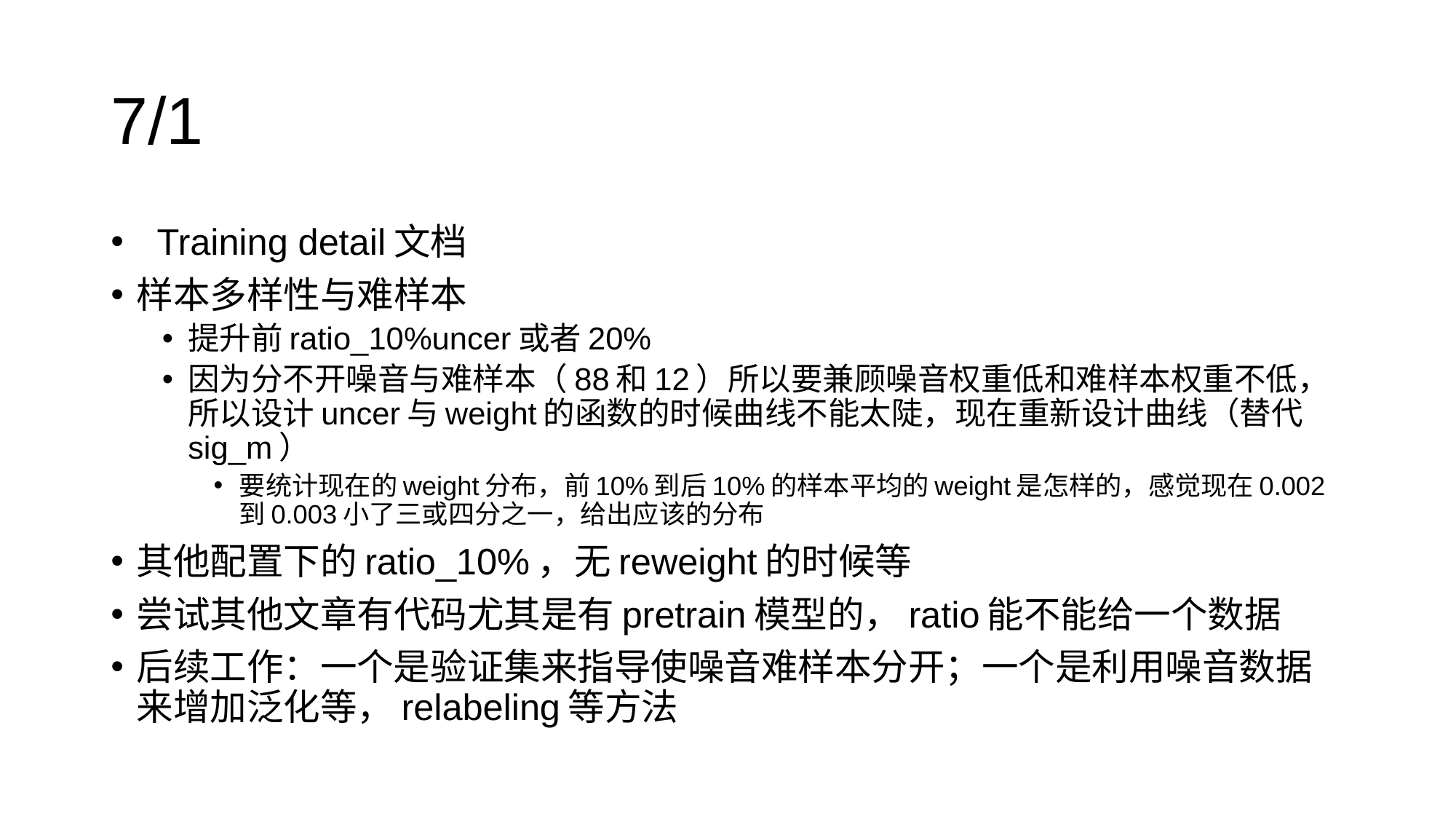

# 7/1
  Training detail文档
样本多样性与难样本
提升前ratio_10%uncer或者20%
因为分不开噪音与难样本（88和12）所以要兼顾噪音权重低和难样本权重不低，所以设计uncer与weight的函数的时候曲线不能太陡，现在重新设计曲线（替代sig_m）
要统计现在的weight分布，前10%到后10%的样本平均的weight是怎样的，感觉现在0.002到0.003小了三或四分之一，给出应该的分布
其他配置下的ratio_10%，无reweight的时候等
尝试其他文章有代码尤其是有pretrain模型的，ratio能不能给一个数据
后续工作：一个是验证集来指导使噪音难样本分开；一个是利用噪音数据来增加泛化等，relabeling等方法